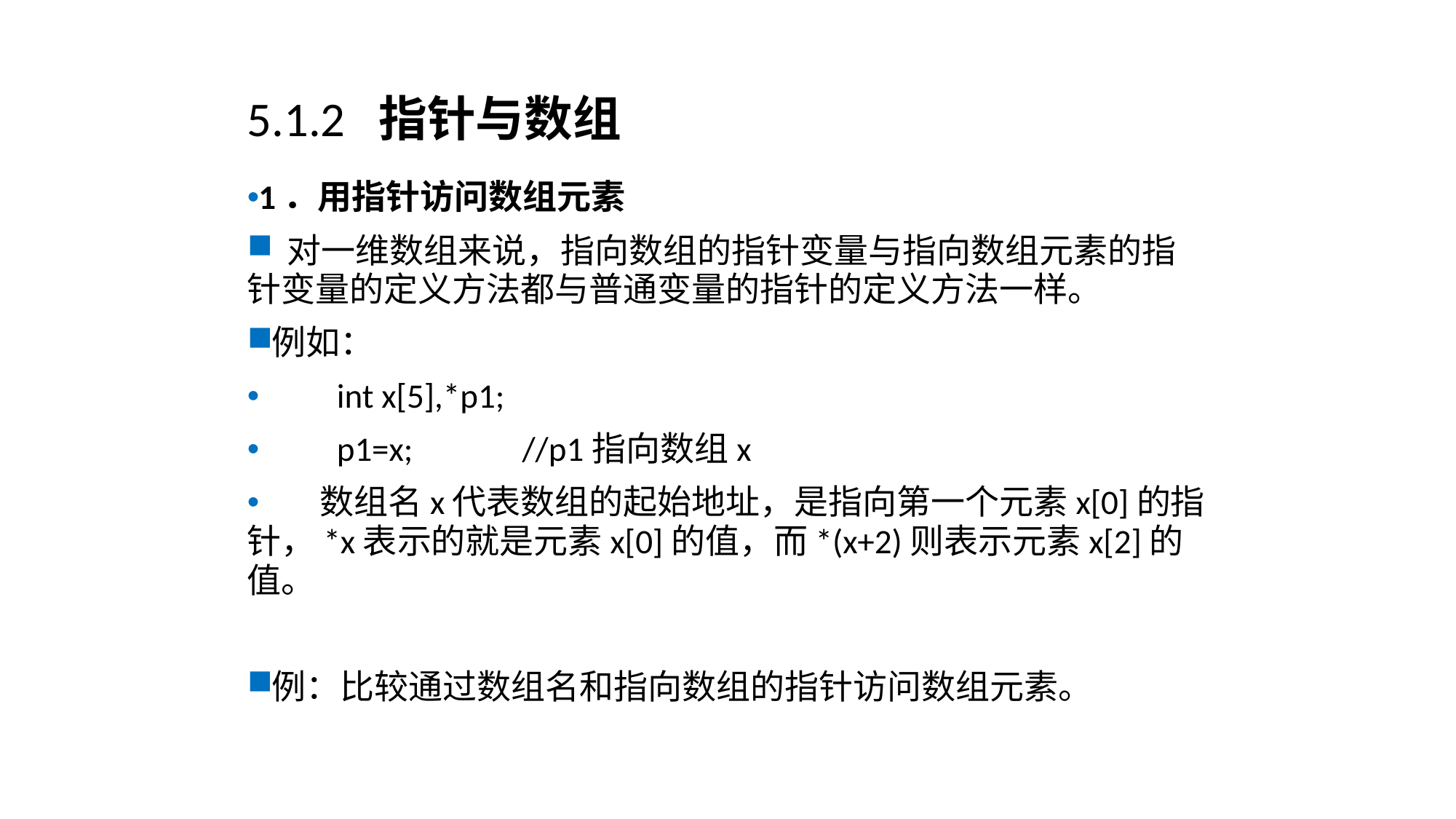

# 5.1.2  指针与数组
1．用指针访问数组元素
 对一维数组来说，指向数组的指针变量与指向数组元素的指针变量的定义方法都与普通变量的指针的定义方法一样。
例如：
          int x[5],*p1;
          p1=x;              //p1指向数组x
       数组名x代表数组的起始地址，是指向第一个元素x[0]的指针，*x表示的就是元素x[0]的值，而*(x+2)则表示元素x[2]的值。

例：比较通过数组名和指向数组的指针访问数组元素。